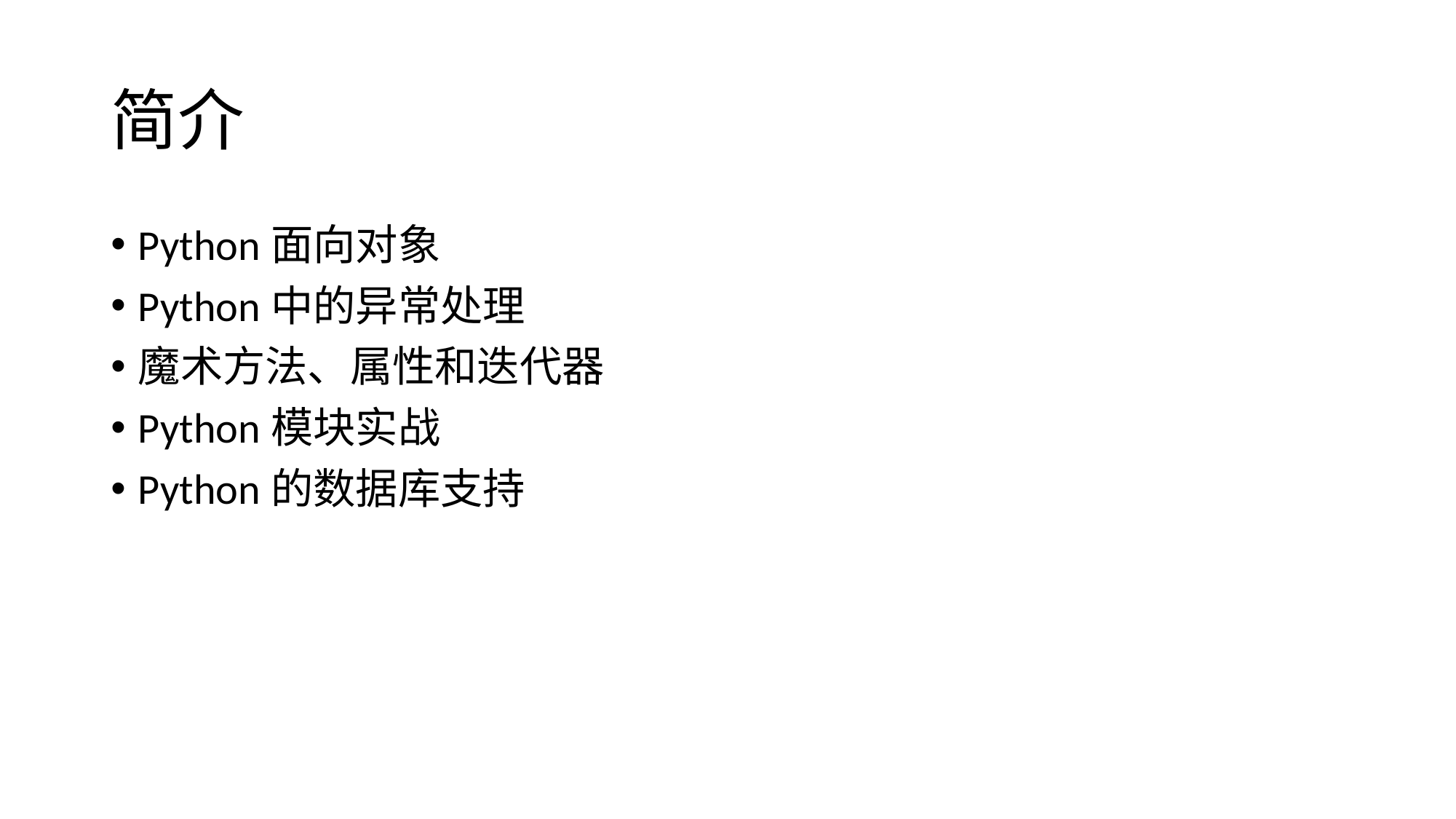

# 简介
Python面向对象
Python中的异常处理
魔术方法、属性和迭代器
Python模块实战
Python的数据库支持